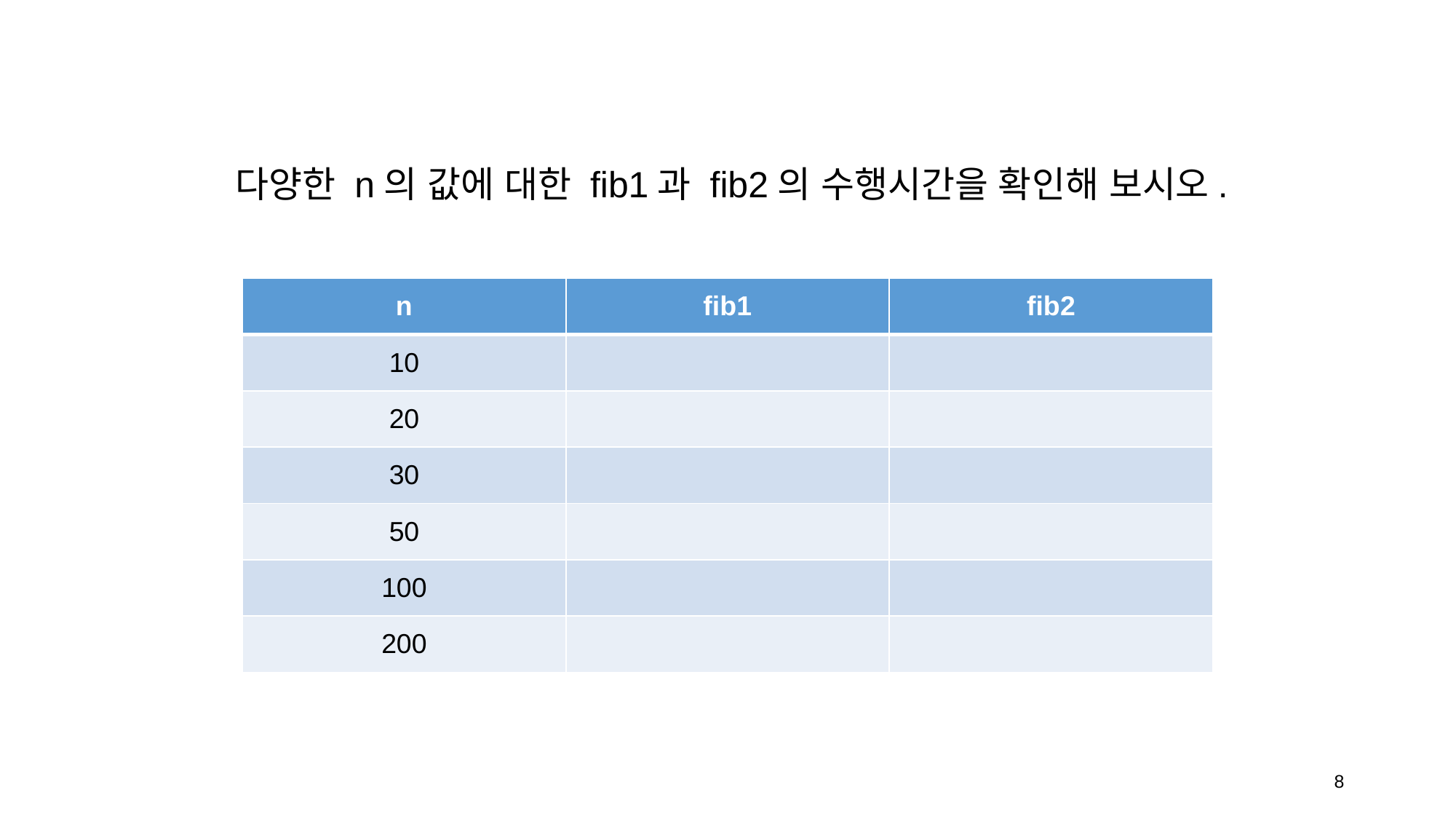

다양한 n의 값에 대한 fib1과 fib2의 수행시간을 확인해 보시오.
| n | fib1 | fib2 |
| --- | --- | --- |
| 10 |  |  |
| 20 |  |  |
| 30 |  |  |
| 50 |  |  |
| 100 |  |  |
| 200 |  |  |
8